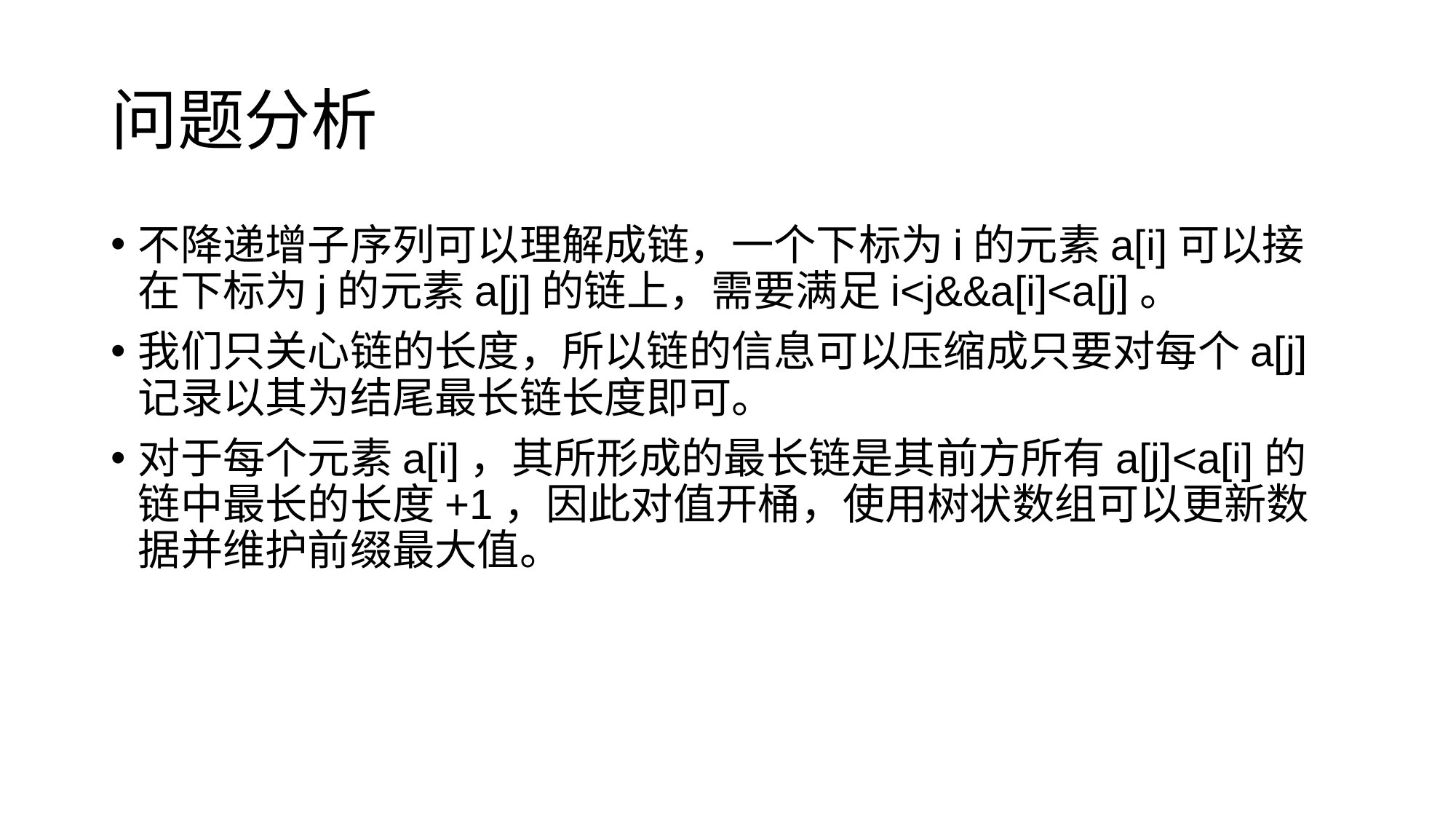

# 问题分析
不降递增子序列可以理解成链，一个下标为i的元素a[i]可以接在下标为j的元素a[j]的链上，需要满足i<j&&a[i]<a[j]。
我们只关心链的长度，所以链的信息可以压缩成只要对每个a[j]记录以其为结尾最长链长度即可。
对于每个元素a[i]，其所形成的最长链是其前方所有a[j]<a[i]的链中最长的长度+1，因此对值开桶，使用树状数组可以更新数据并维护前缀最大值。